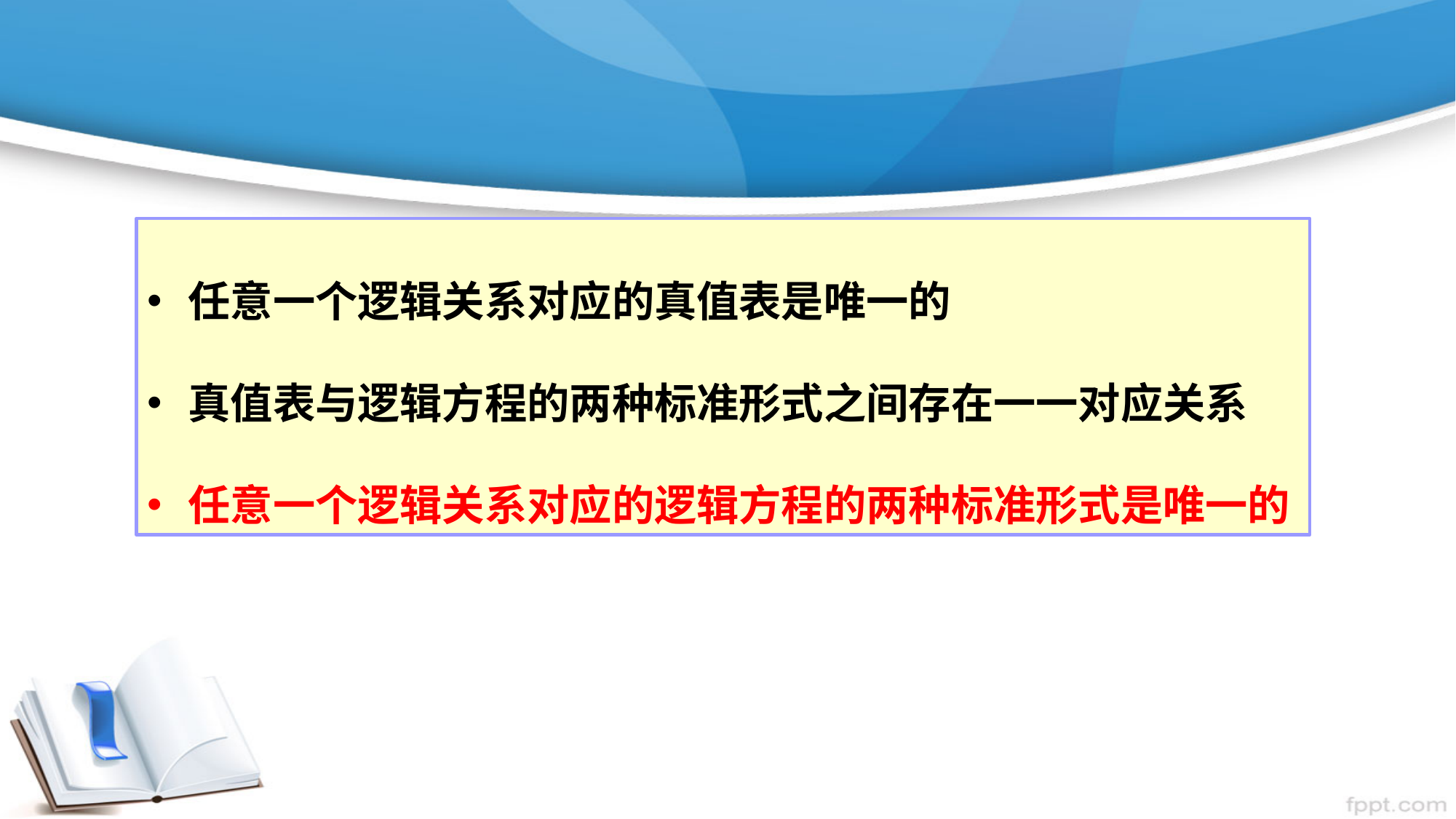

任意一个逻辑关系对应的真值表是唯一的
真值表与逻辑方程的两种标准形式之间存在一一对应关系
任意一个逻辑关系对应的逻辑方程的两种标准形式是唯一的